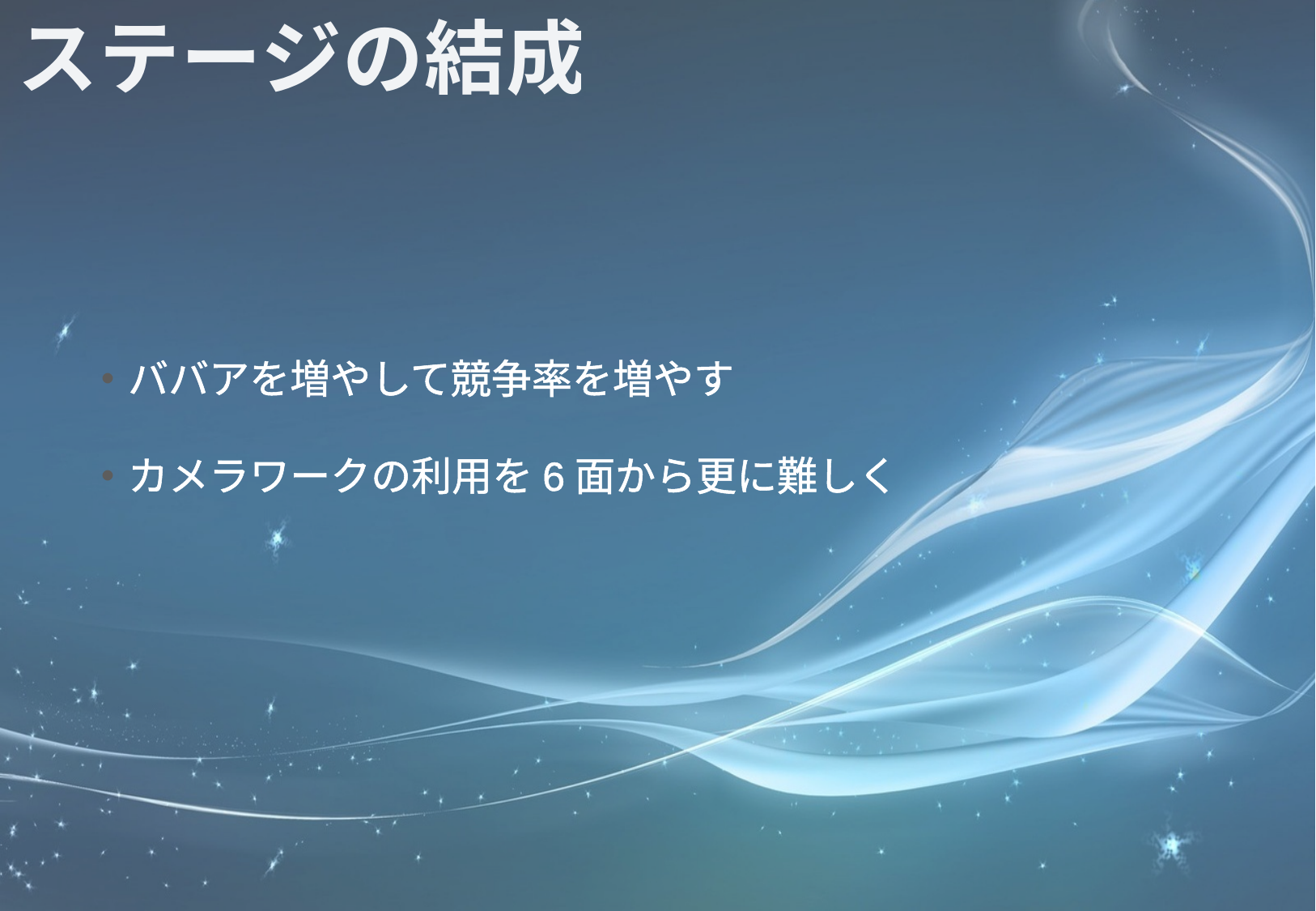

ステージの結成
・ババアを増やして競争率を増やす

・カメラワークの利用を6面から更に難しく